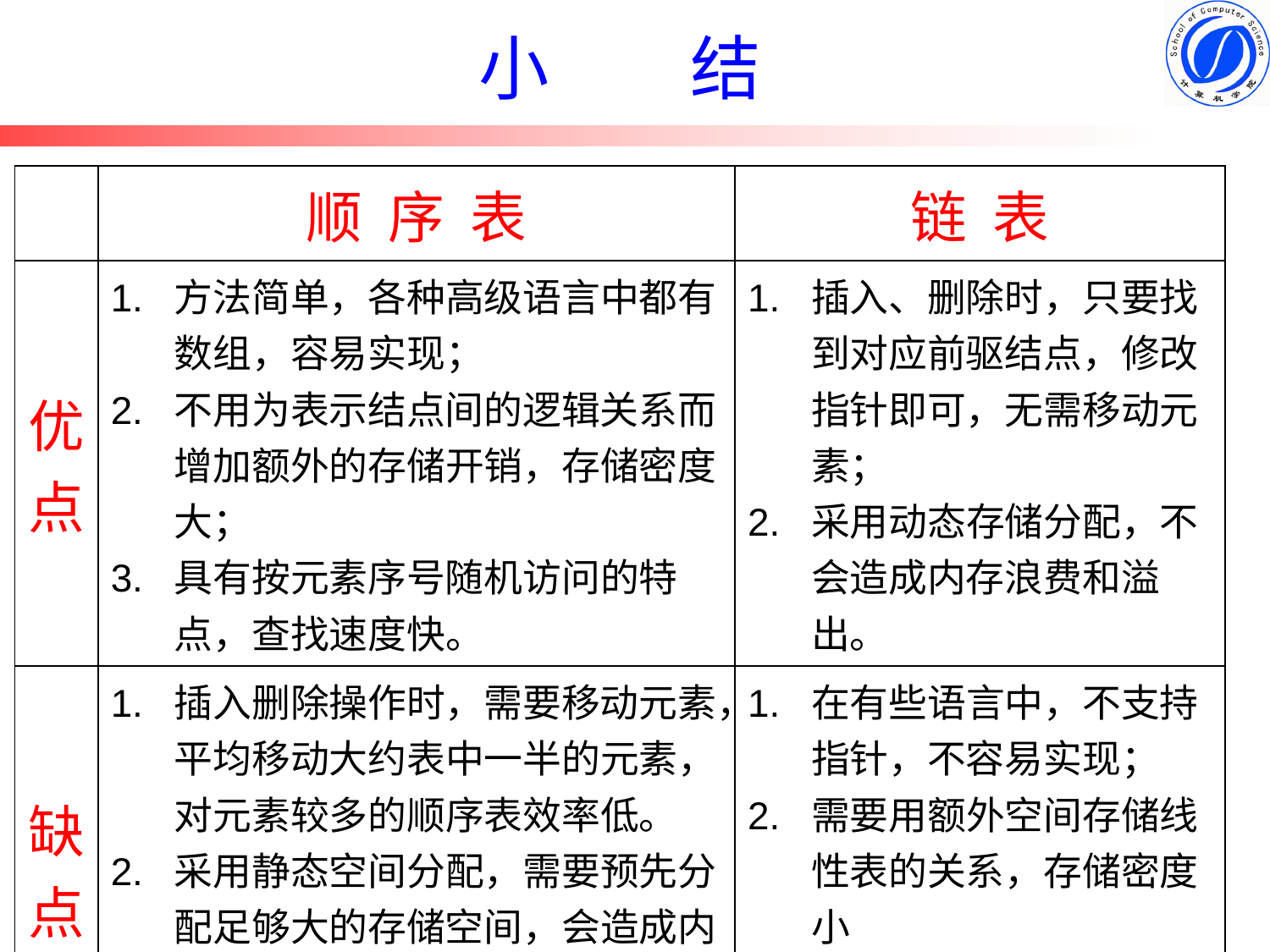

小　　结
|  | 顺 序 表 | 链 表 |
| --- | --- | --- |
| 优 点 | 方法简单，各种高级语言中都有数组，容易实现； 不用为表示结点间的逻辑关系而增加额外的存储开销，存储密度大； 具有按元素序号随机访问的特点，查找速度快。 | 插入、删除时，只要找到对应前驱结点，修改指针即可，无需移动元素； 采用动态存储分配，不会造成内存浪费和溢出。 |
| 缺 点 | 插入删除操作时，需要移动元素，平均移动大约表中一半的元素，对元素较多的顺序表效率低。 采用静态空间分配，需要预先分配足够大的存储空间，会造成内存的浪费和溢出。 | 在有些语言中，不支持指针，不容易实现； 需要用额外空间存储线性表的关系，存储密度小 不能随机访问，查找时要从头指针开始遍历。 |